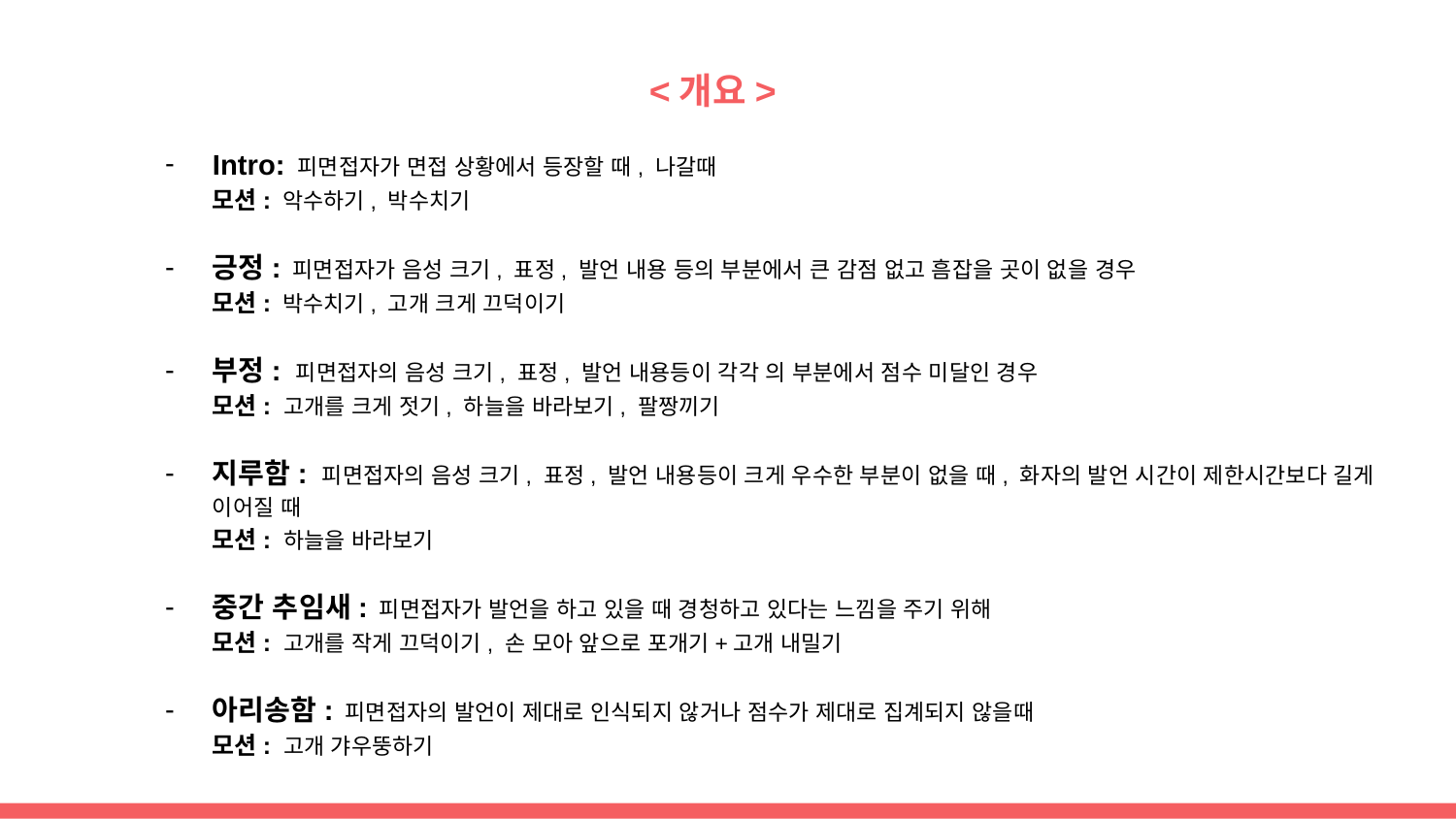

<개요>

Intro: 피면접자가 면접 상황에서 등장할 때, 나갈때
모션: 악수하기, 박수치기

긍정: 피면접자가 음성 크기, 표정, 발언 내용 등의 부분에서 큰 감점 없고 흠잡을 곳이 없을 경우
모션: 박수치기, 고개 크게 끄덕이기

부정: 피면접자의 음성 크기, 표정, 발언 내용등이 각각 의 부분에서 점수 미달인 경우
모션: 고개를 크게 젓기, 하늘을 바라보기, 팔짱끼기

지루함: 피면접자의 음성 크기, 표정, 발언 내용등이 크게 우수한 부분이 없을 때, 화자의 발언 시간이 제한시간보다 길게 이어질 때
모션: 하늘을 바라보기

중간 추임새: 피면접자가 발언을 하고 있을 때 경청하고 있다는 느낌을 주기 위해
모션: 고개를 작게 끄덕이기, 손 모아 앞으로 포개기+고개 내밀기

아리송함: 피면접자의 발언이 제대로 인식되지 않거나 점수가 제대로 집계되지 않을때
모션: 고개 갸우뚱하기